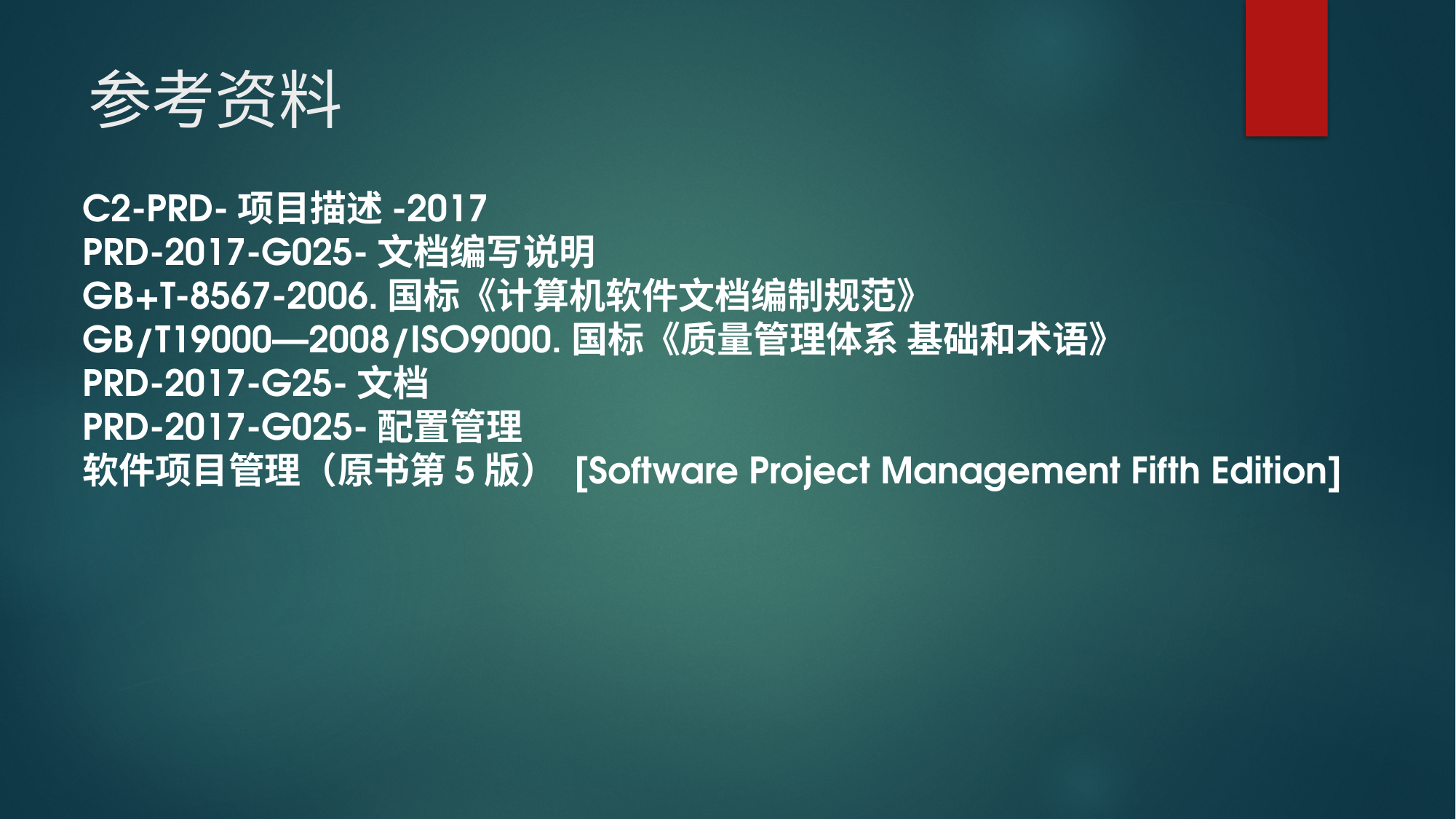

# 参考资料
C2-PRD-项目描述-2017
PRD-2017-G025-文档编写说明
GB+T-8567-2006.国标《计算机软件文档编制规范》
GB/T19000—2008/ISO9000.国标《质量管理体系 基础和术语》
PRD-2017-G25-文档
PRD-2017-G025-配置管理
软件项目管理（原书第5版） [Software Project Management Fifth Edition]